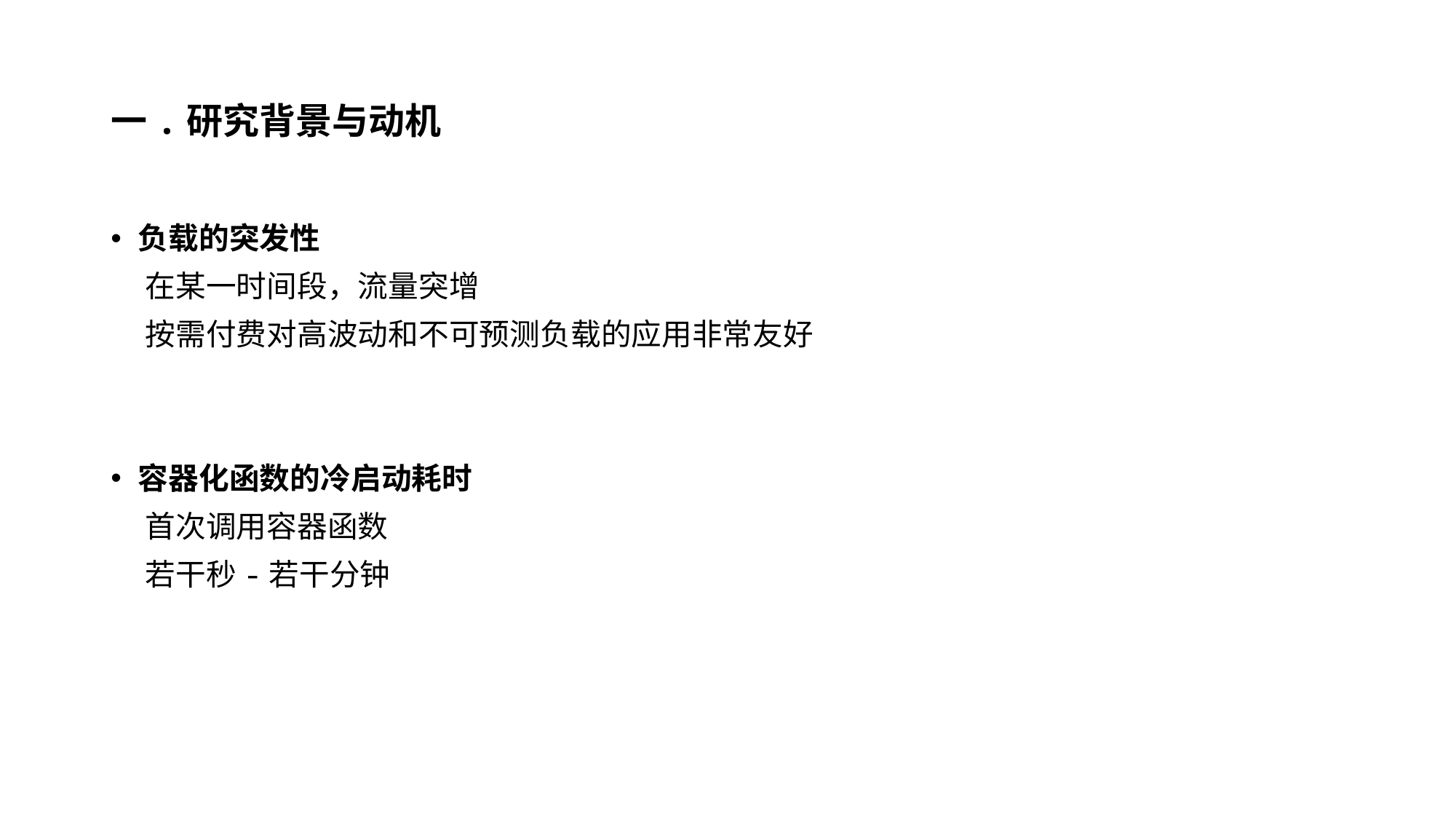

# 一.研究背景与动机
负载的突发性
    在某一时间段，流量突增
    按需付费对高波动和不可预测负载的应用非常友好

容器化函数的冷启动耗时
    首次调用容器函数
    若干秒-若干分钟